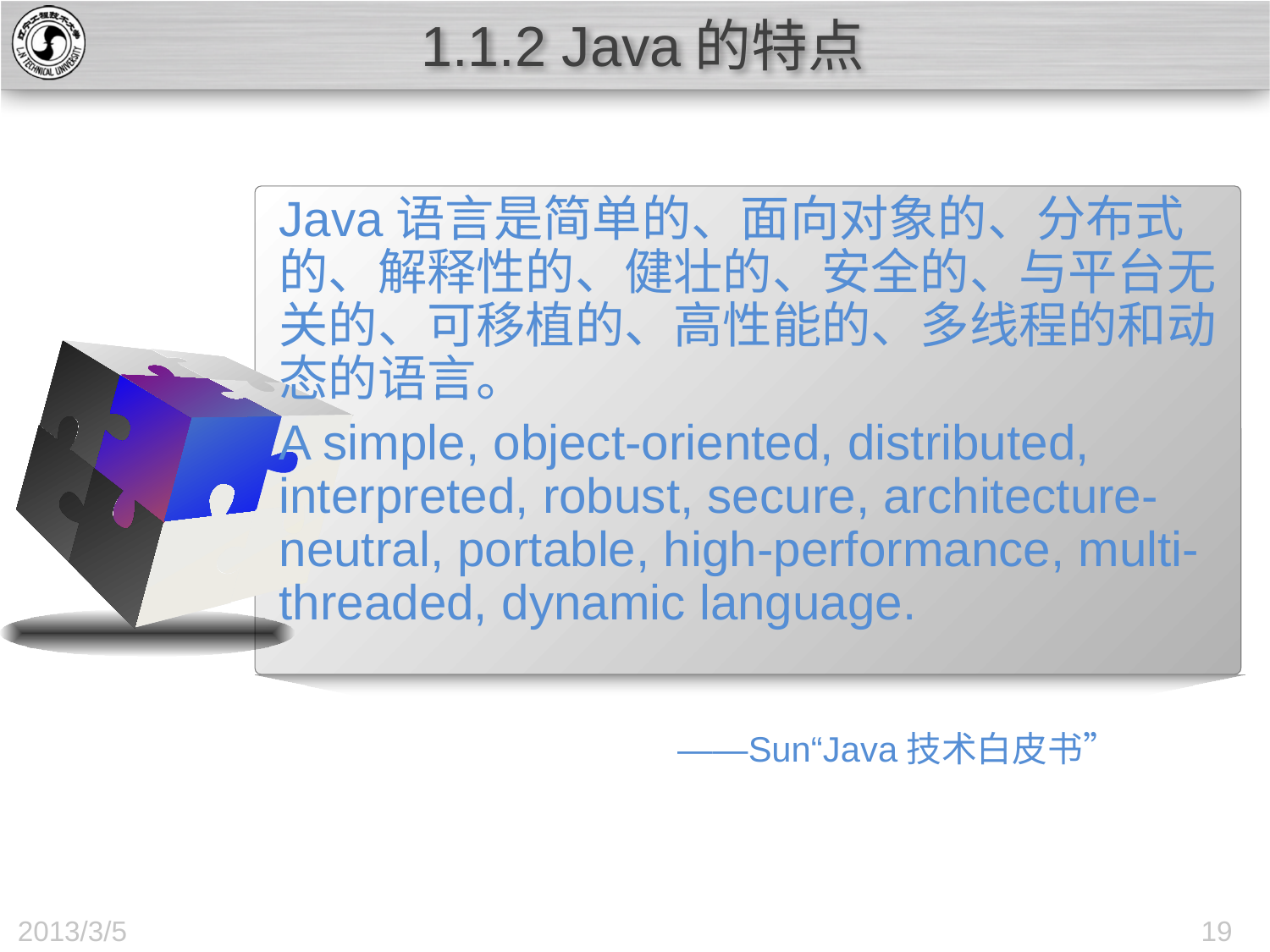

# 1.1.2 Java的特点

Java语言是简单的、面向对象的、分布式的、解释性的、健壮的、安全的、与平台无关的、可移植的、高性能的、多线程的和动态的语言。
A simple, object-oriented, distributed, interpreted, robust, secure, architecture-neutral, portable, high-performance, multi-threaded, dynamic language.

——Sun“Java技术白皮书”
2013/3/5
19